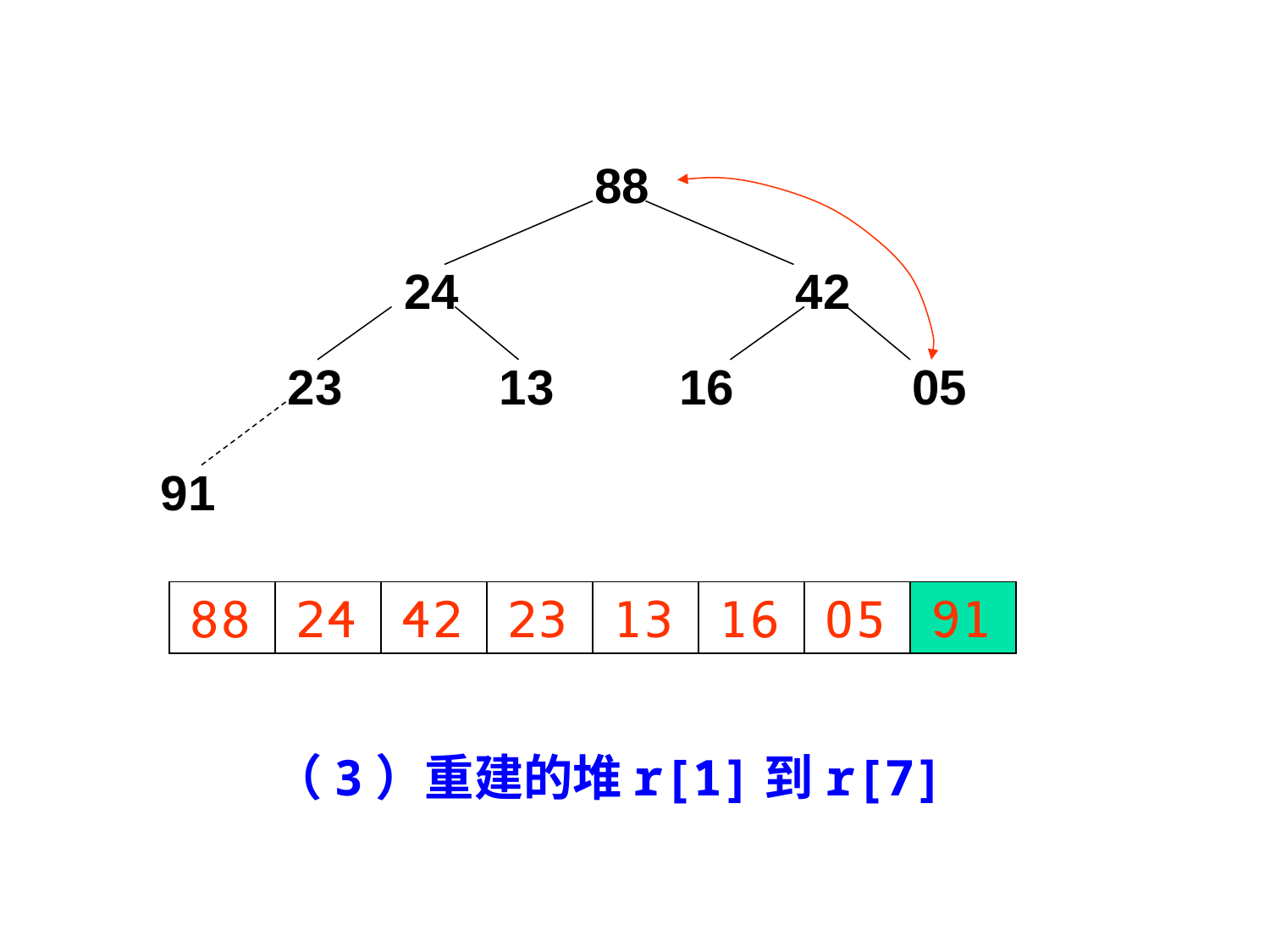

88

24
42

23
13
16
05

91
88
24
42
23
13
16
05
91
（3）重建的堆r[1]到r[7]